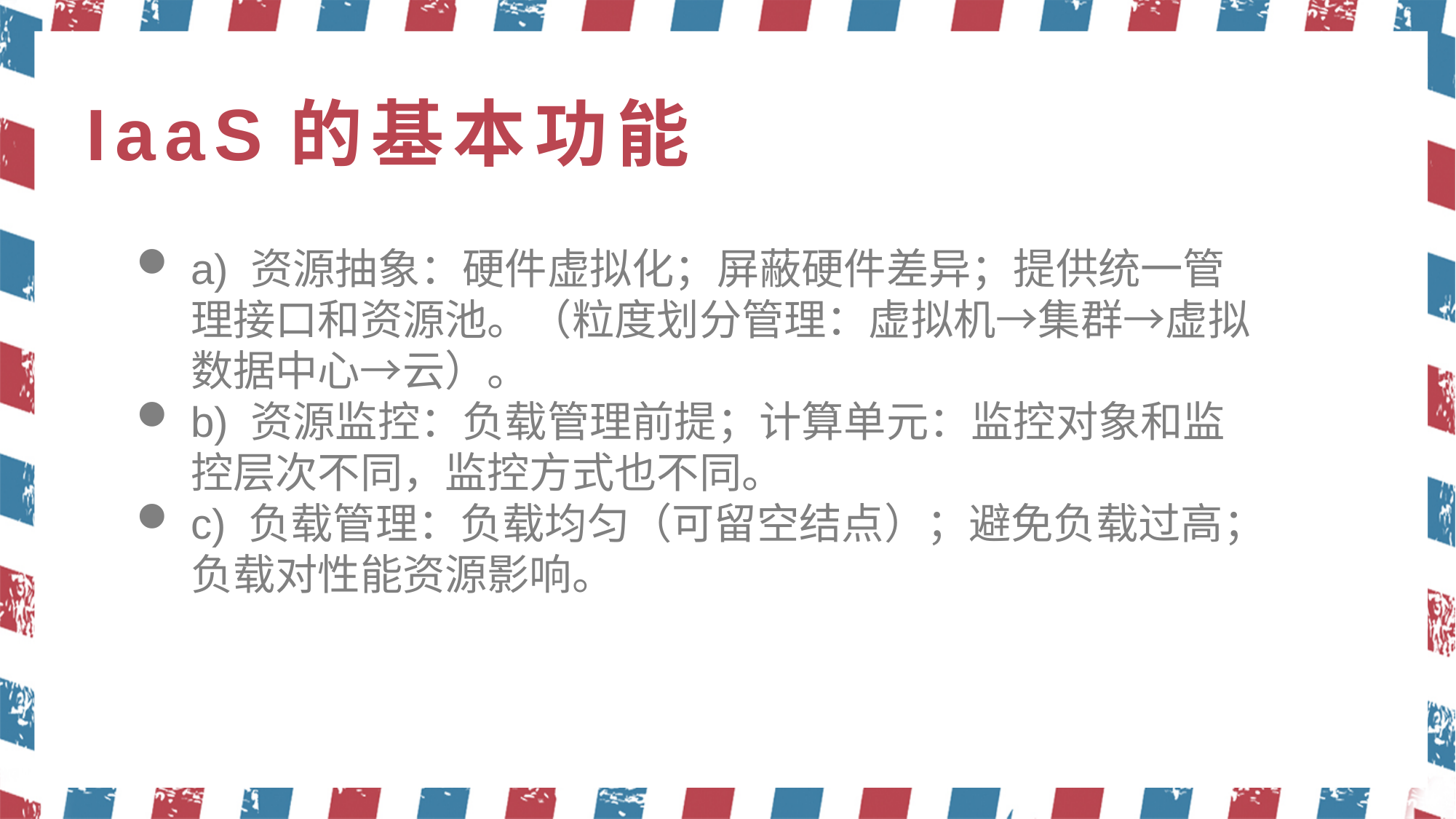

IaaS的基本功能
a) 资源抽象：硬件虚拟化；屏蔽硬件差异；提供统一管理接口和资源池。（粒度划分管理：虚拟机→集群→虚拟数据中心→云）。
b) 资源监控：负载管理前提；计算单元：监控对象和监控层次不同，监控方式也不同。
c) 负载管理：负载均匀（可留空结点）；避免负载过高；负载对性能资源影响。